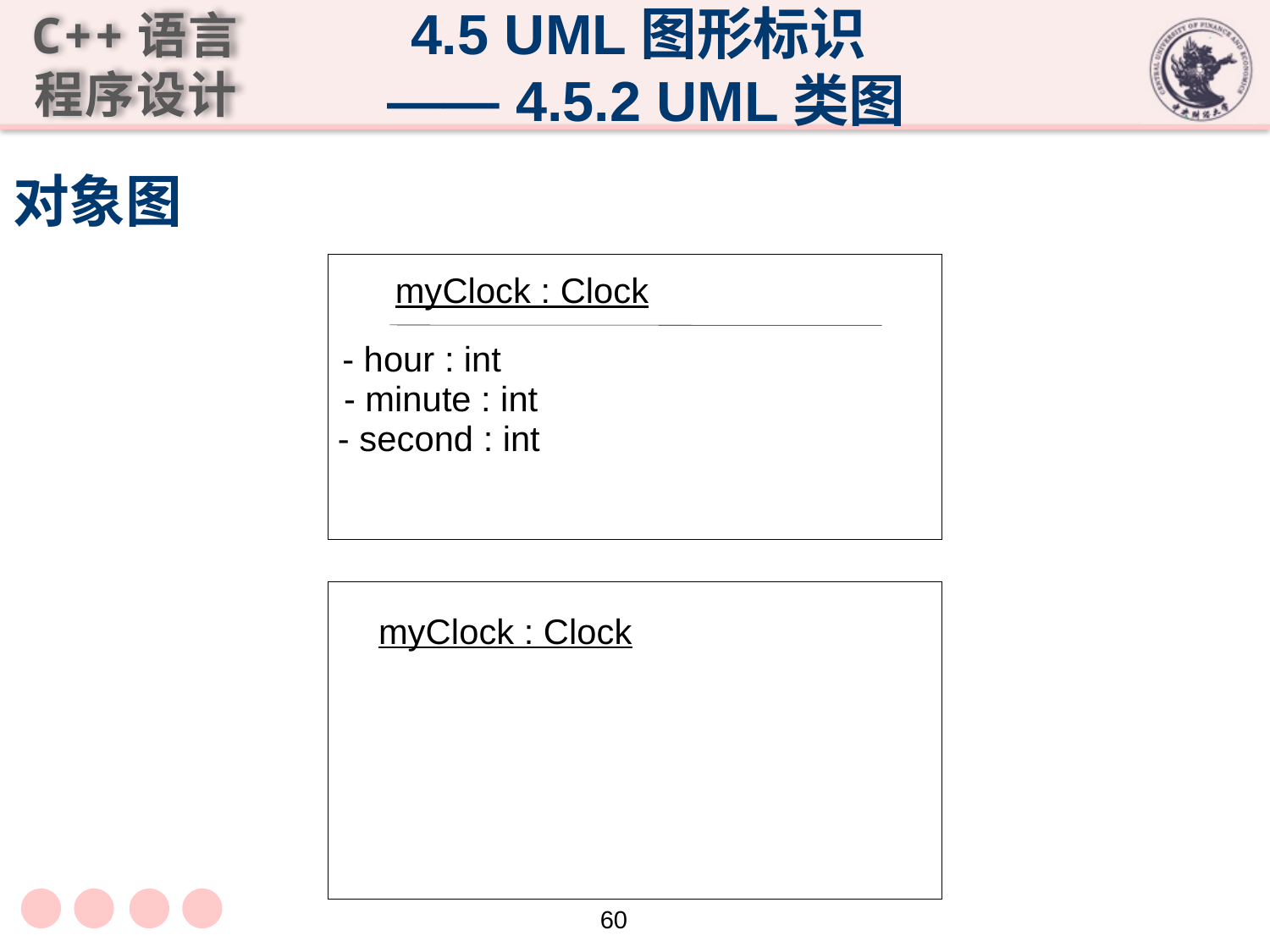

4.5 UML图形标识
 —— 4.5.2 UML类图
# 对象图

myClock : Clock

- hour : int
- minute : int
- second : int

myClock : Clock
60